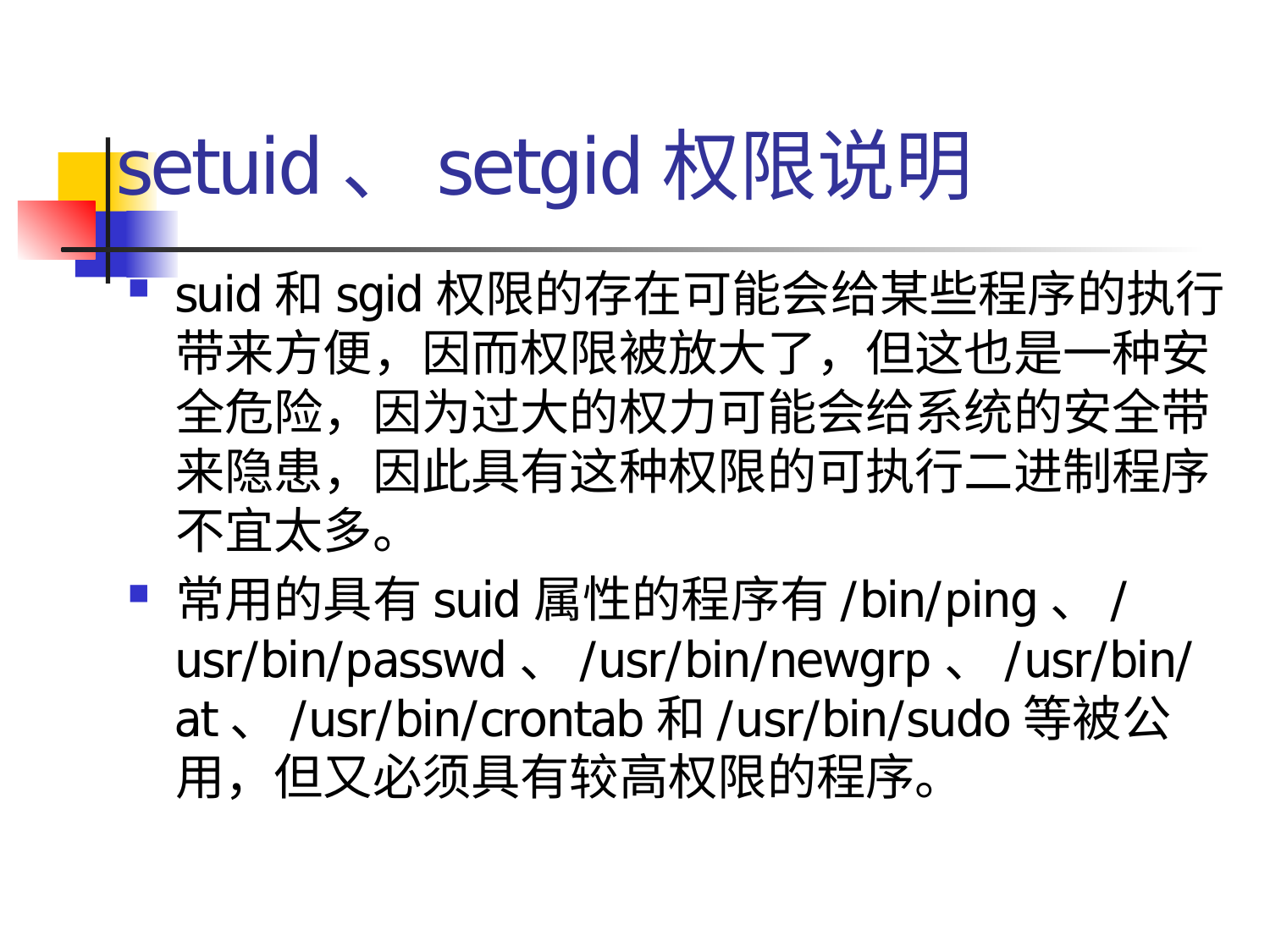

# setuid、setgid权限说明
suid和sgid权限的存在可能会给某些程序的执行带来方便，因而权限被放大了，但这也是一种安全危险，因为过大的权力可能会给系统的安全带来隐患，因此具有这种权限的可执行二进制程序不宜太多。
常用的具有suid属性的程序有/bin/ping、/usr/bin/passwd、/usr/bin/newgrp、/usr/bin/at、/usr/bin/crontab和/usr/bin/sudo等被公用，但又必须具有较高权限的程序。